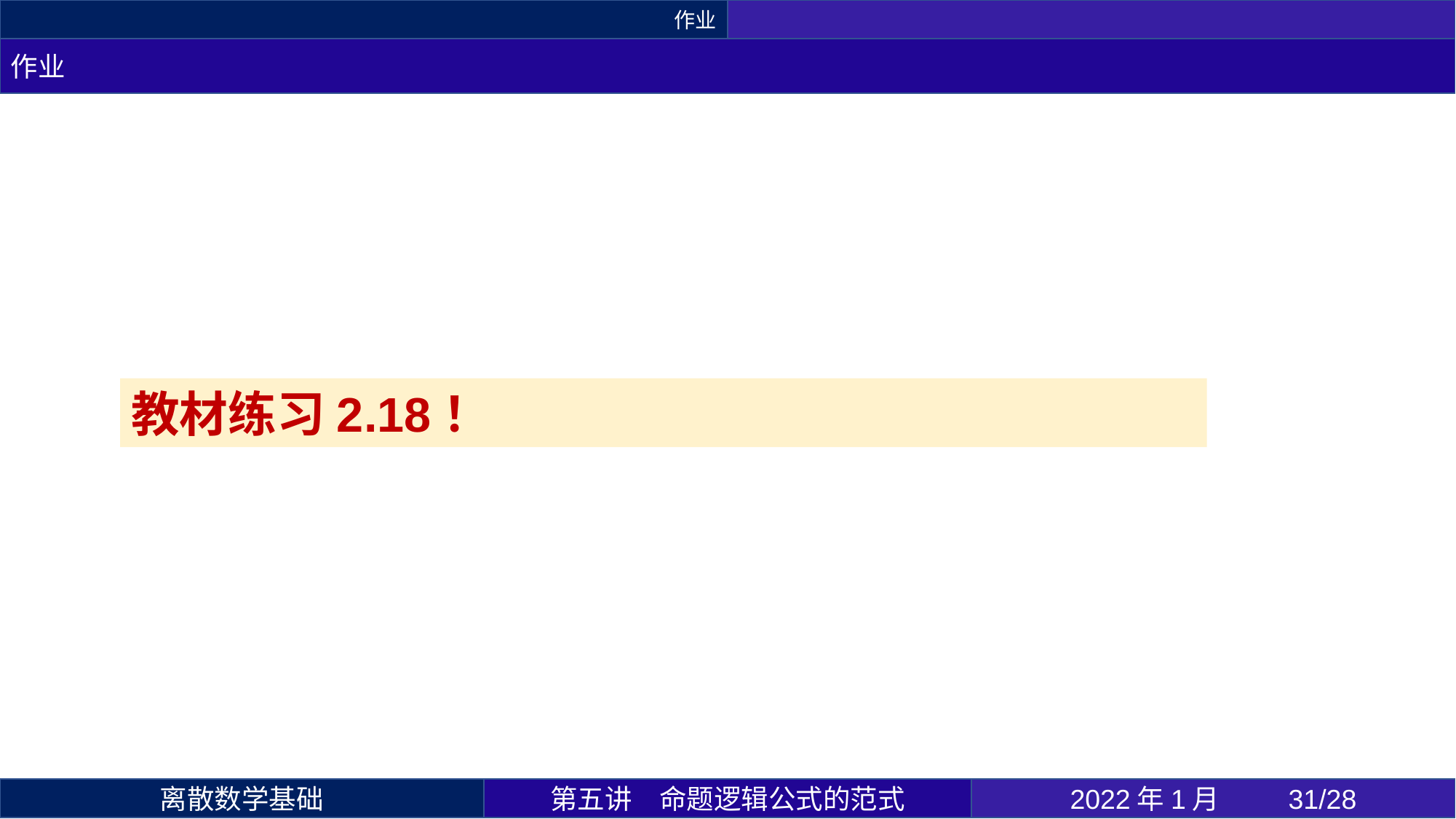

作业
作业
教材练习2.18！
第五讲	命题逻辑公式的范式
2022年1月 	31/28
离散数学基础